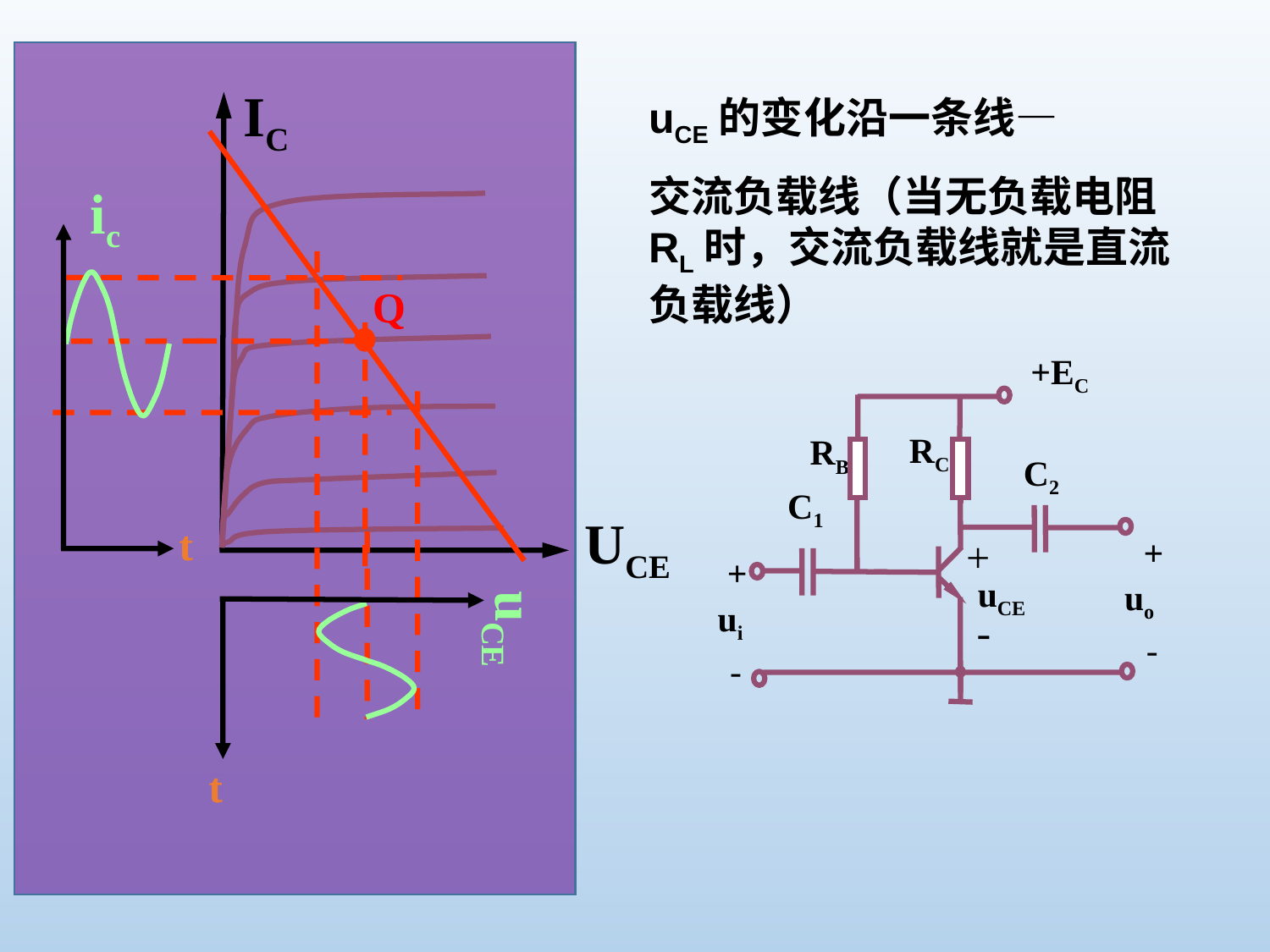

IC

UCE
uCE的变化沿一条线—
交流负载线（当无负载电阻RL时，交流负载线就是直流负载线）

ic

Q

+EC

RC
RB

C2

C1

+

+

uo

ui

-
-

+
uCE
-
t

uCE

t